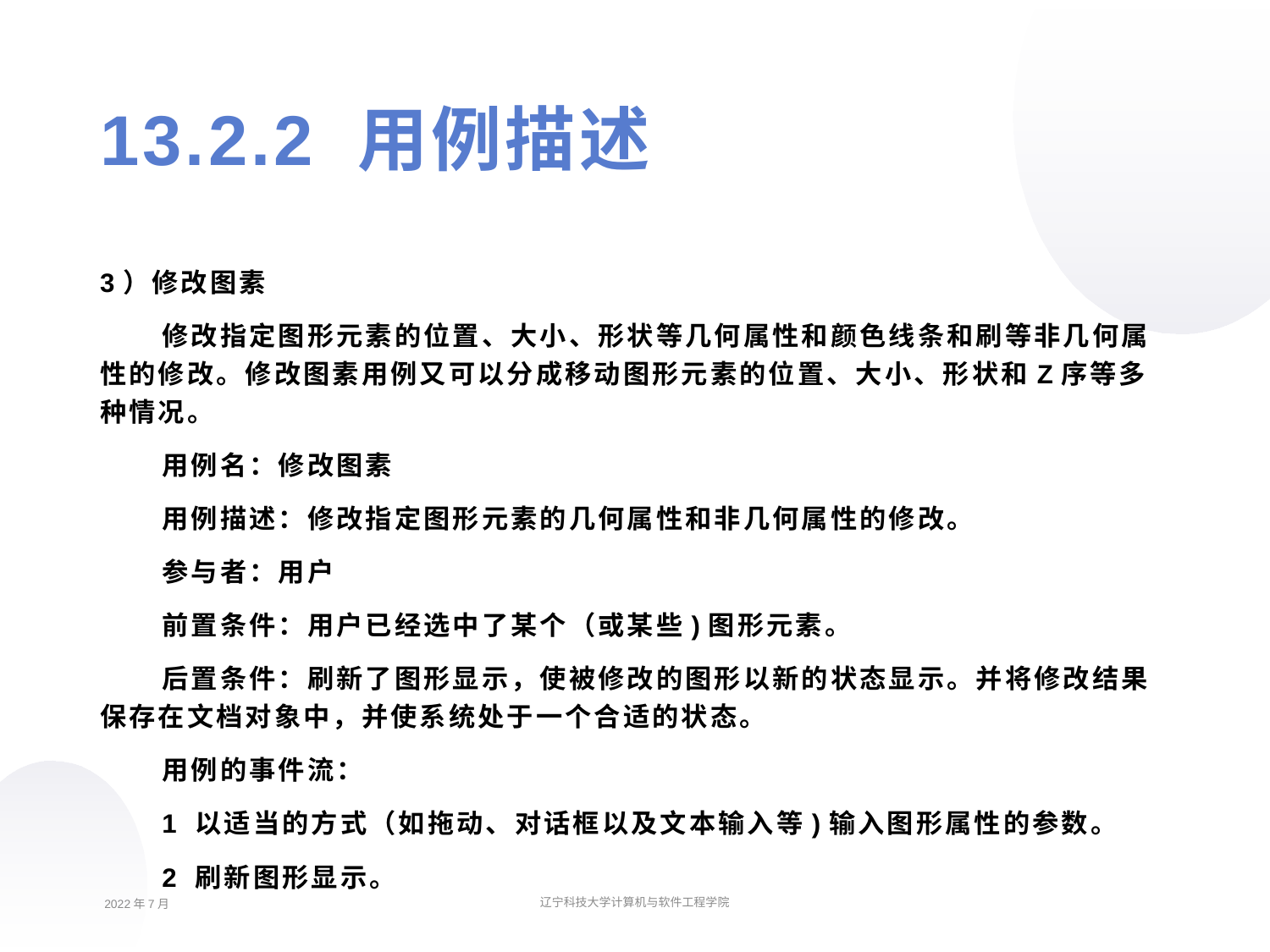

13.2.2 用例描述
3）修改图素
修改指定图形元素的位置、大小、形状等几何属性和颜色线条和刷等非几何属性的修改。修改图素用例又可以分成移动图形元素的位置、大小、形状和Z序等多种情况。
用例名：修改图素
用例描述：修改指定图形元素的几何属性和非几何属性的修改。
参与者：用户
前置条件：用户已经选中了某个（或某些)图形元素。
后置条件：刷新了图形显示，使被修改的图形以新的状态显示。并将修改结果保存在文档对象中，并使系统处于一个合适的状态。
用例的事件流：
1 以适当的方式（如拖动、对话框以及文本输入等)输入图形属性的参数。
2 刷新图形显示。

2022年7月
辽宁科技大学计算机与软件工程学院
17